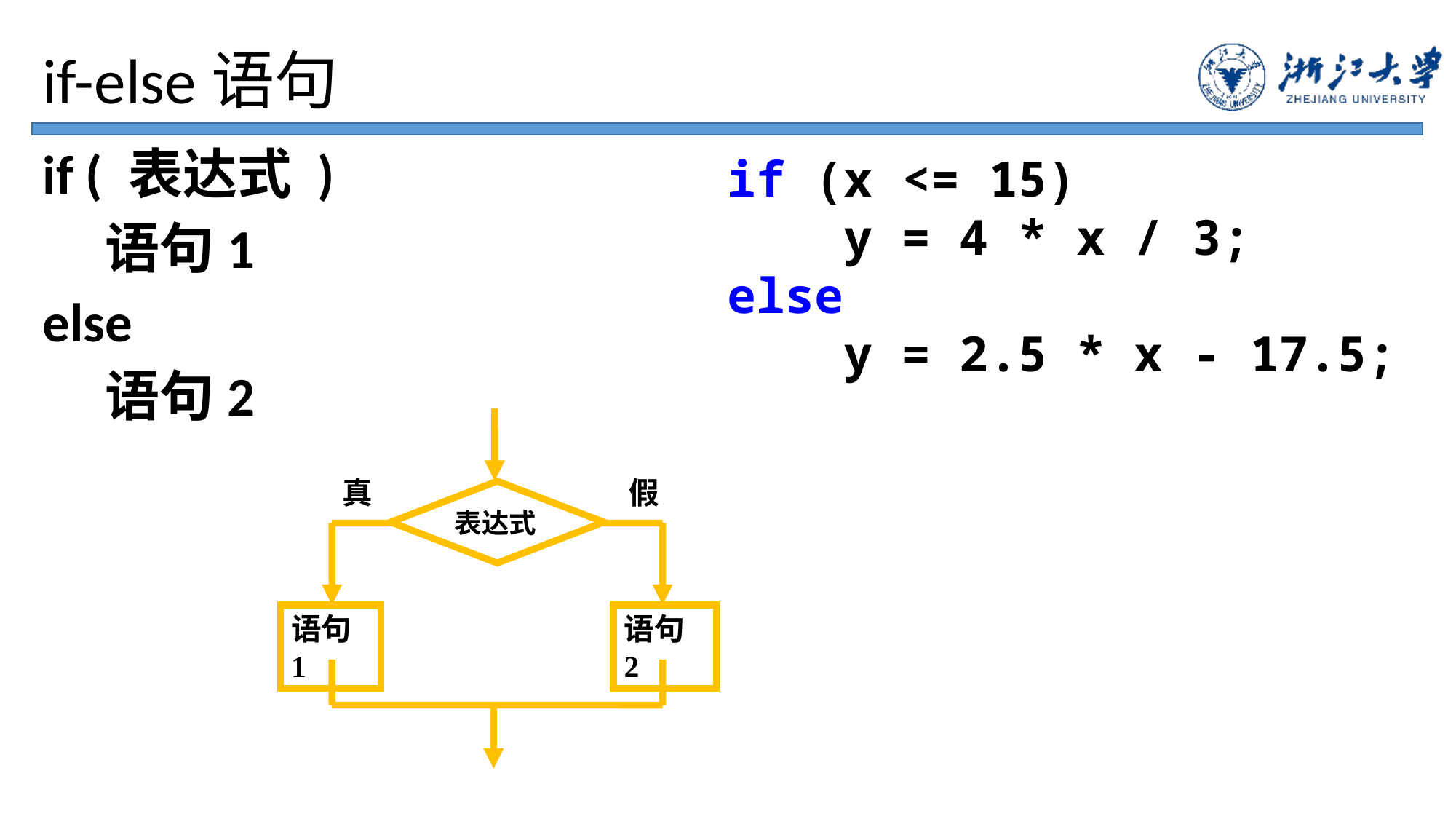

# if-else语句
if ( 表达式 )
    语句1
else
    语句2

if (x <= 15)
    y = 4 * x / 3;
else
    y = 2.5 * x - 17.5;

真
假
表达式

语句1
语句2

33